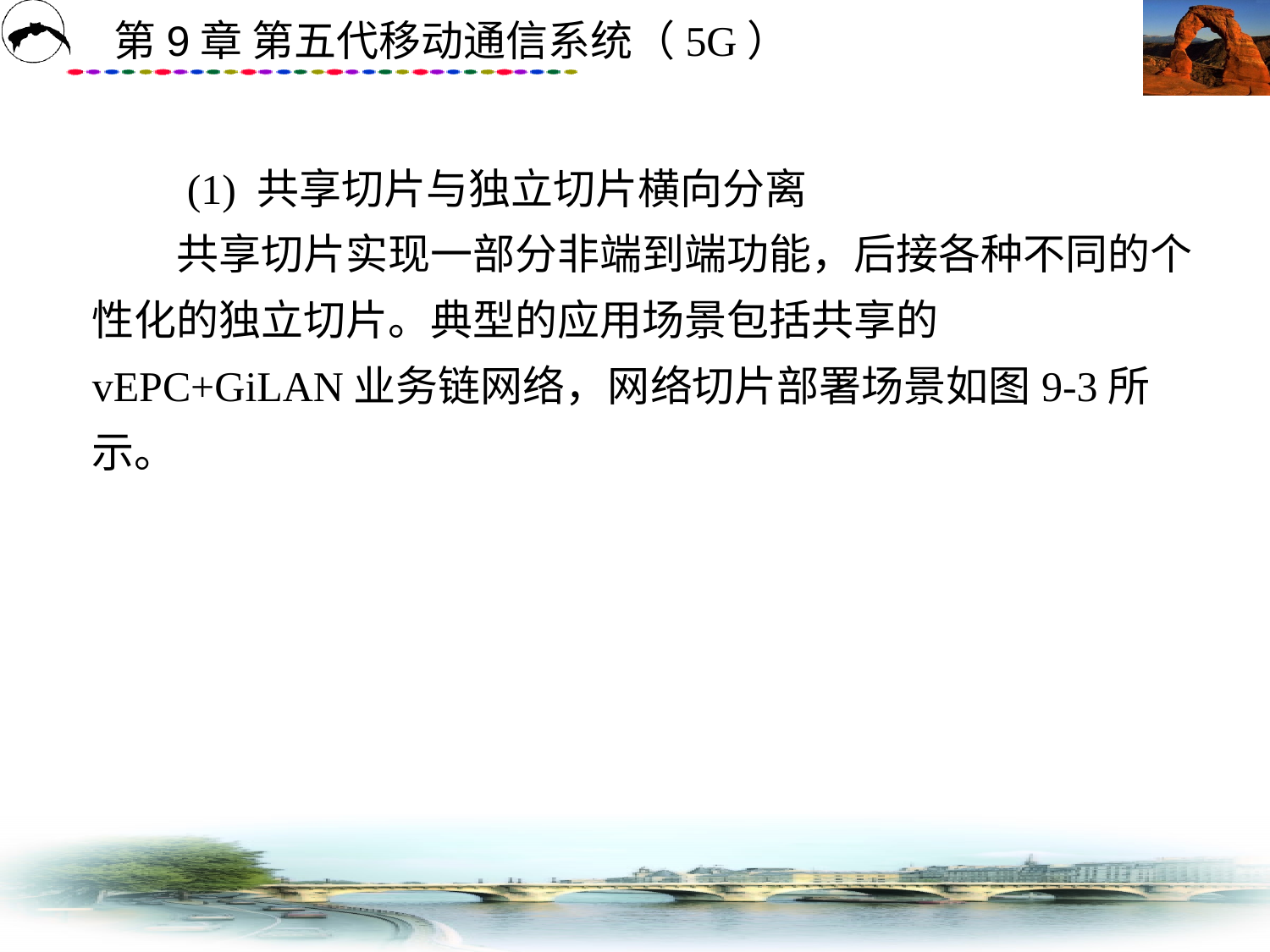

# (1) 共享切片与独立切片横向分离 　　共享切片实现一部分非端到端功能，后接各种不同的个性化的独立切片。典型的应用场景包括共享的vEPC+GiLAN业务链网络，网络切片部署场景如图9-3所示。